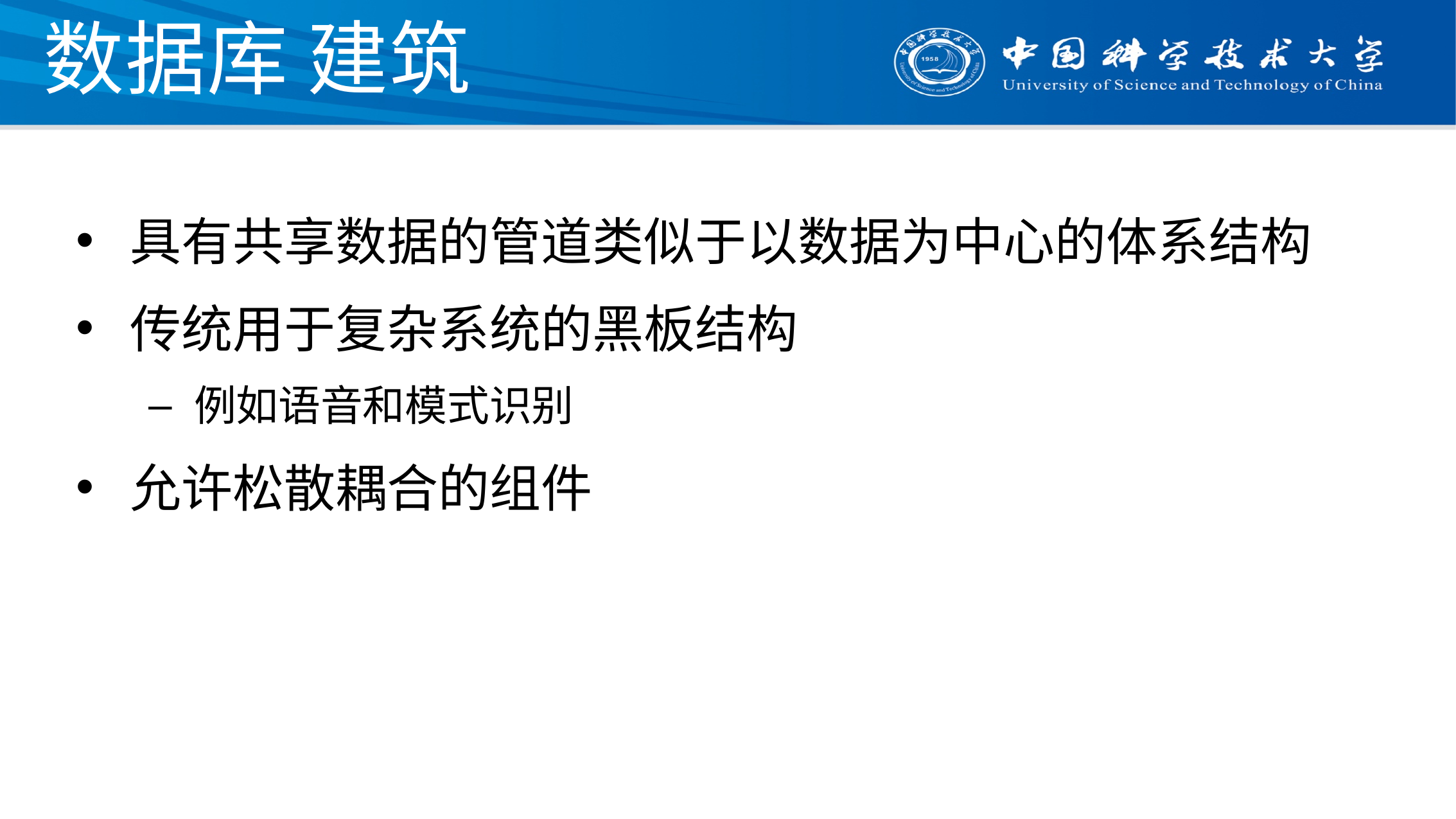

# 数据库 建筑
具有共享数据的管道类似于以数据为中心的体系结构
传统用于复杂系统的黑板结构
例如语音和模式识别
允许松散耦合的组件